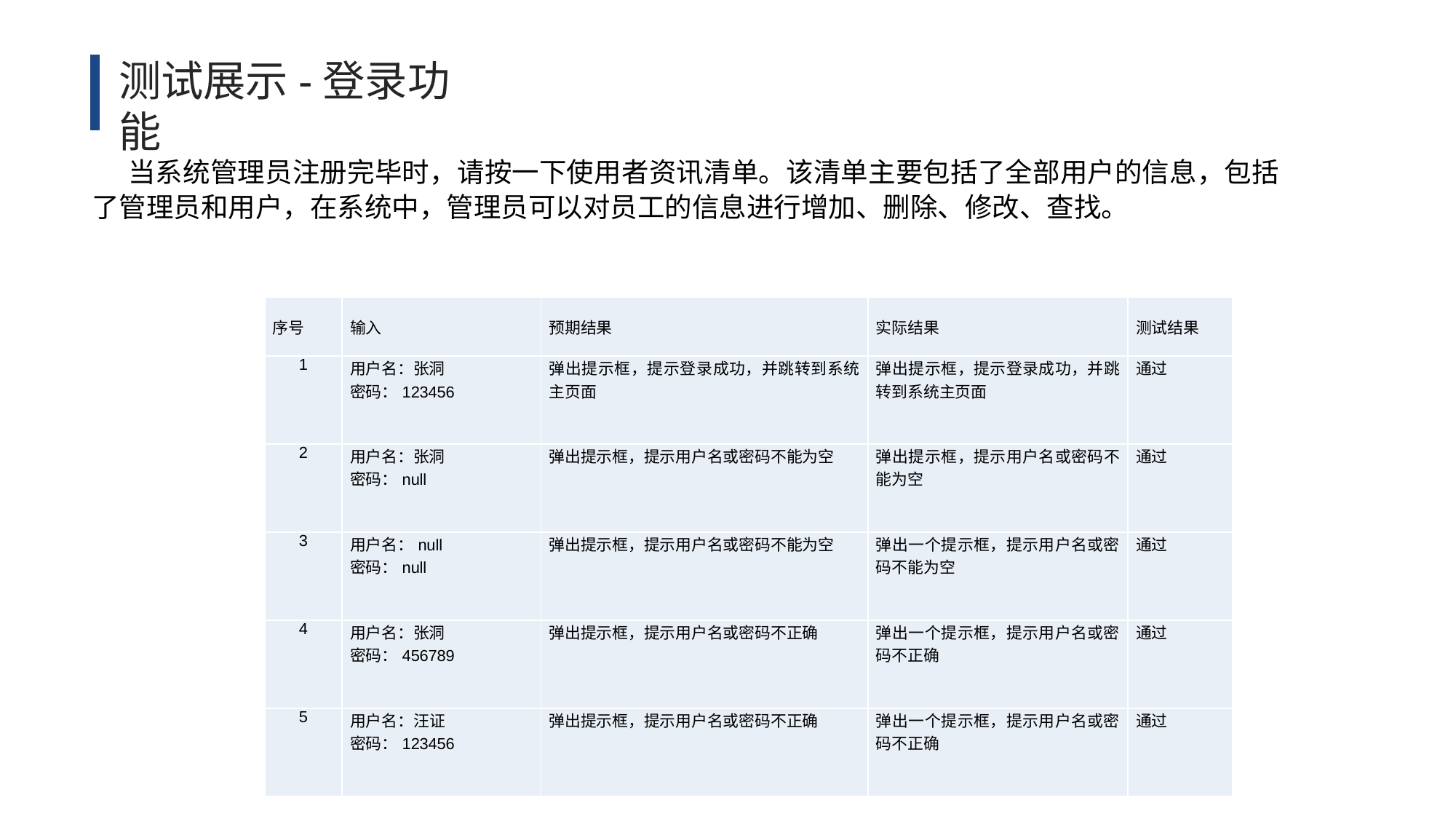

测试展示-登录功能
当系统管理员注册完毕时，请按一下使用者资讯清单。该清单主要包括了全部用户的信息，包括了管理员和用户，在系统中，管理员可以对员工的信息进行增加、删除、修改、查找。
| 序号 | 输入 | 预期结果 | 实际结果 | 测试结果 |
| --- | --- | --- | --- | --- |
| 1 | 用户名：张洞 密码：123456 | 弹出提示框，提示登录成功，并跳转到系统主页面 | 弹出提示框，提示登录成功，并跳转到系统主页面 | 通过 |
| 2 | 用户名：张洞 密码：null | 弹出提示框，提示用户名或密码不能为空 | 弹出提示框，提示用户名或密码不能为空 | 通过 |
| 3 | 用户名：null 密码：null | 弹出提示框，提示用户名或密码不能为空 | 弹出一个提示框，提示用户名或密码不能为空 | 通过 |
| 4 | 用户名：张洞 密码：456789 | 弹出提示框，提示用户名或密码不正确 | 弹出一个提示框，提示用户名或密码不正确 | 通过 |
| 5 | 用户名：汪证 密码：123456 | 弹出提示框，提示用户名或密码不正确 | 弹出一个提示框，提示用户名或密码不正确 | 通过 |